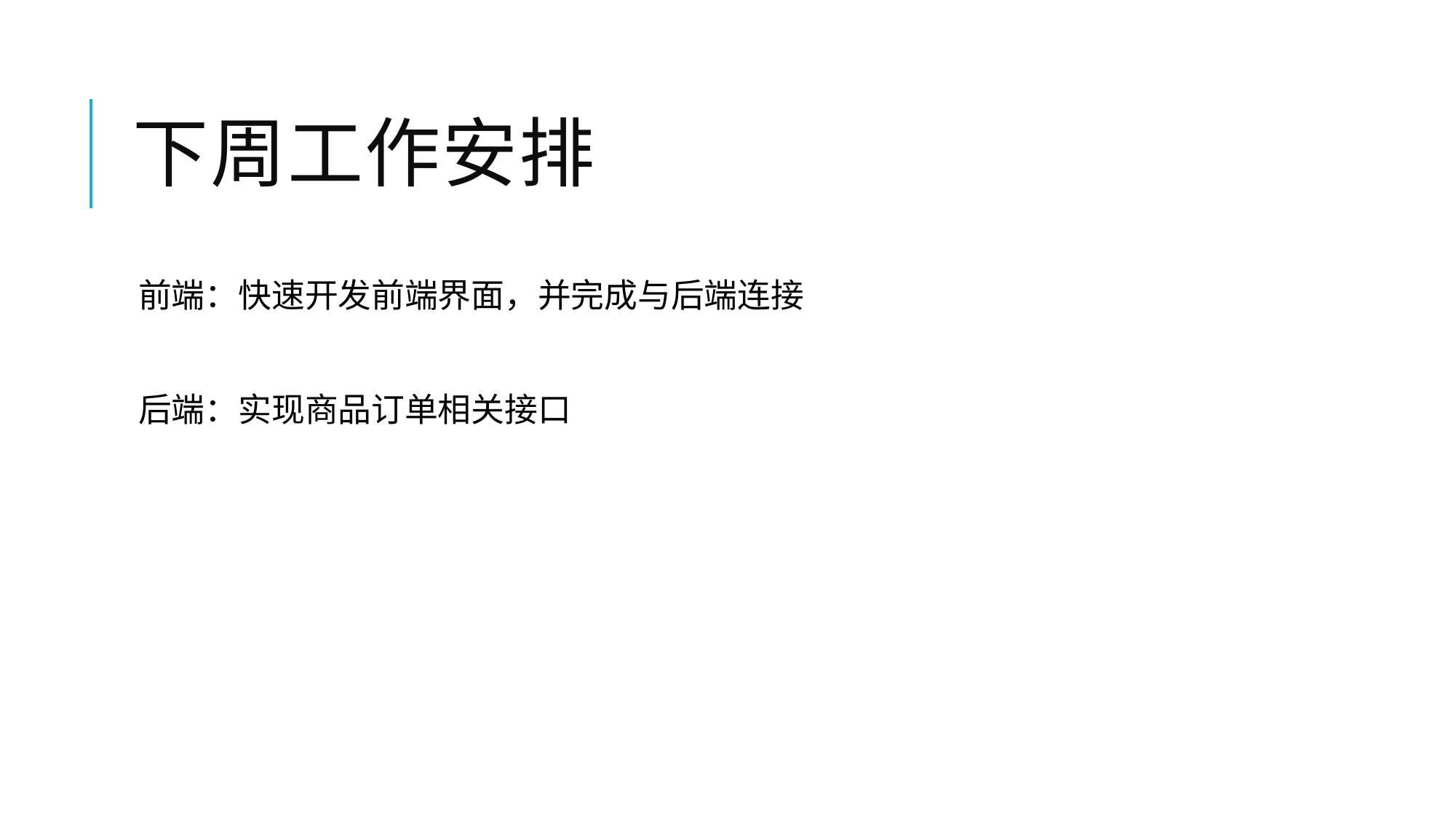

# 下周工作安排
前端：快速开发前端界面，并完成与后端连接

后端：实现商品订单相关接口